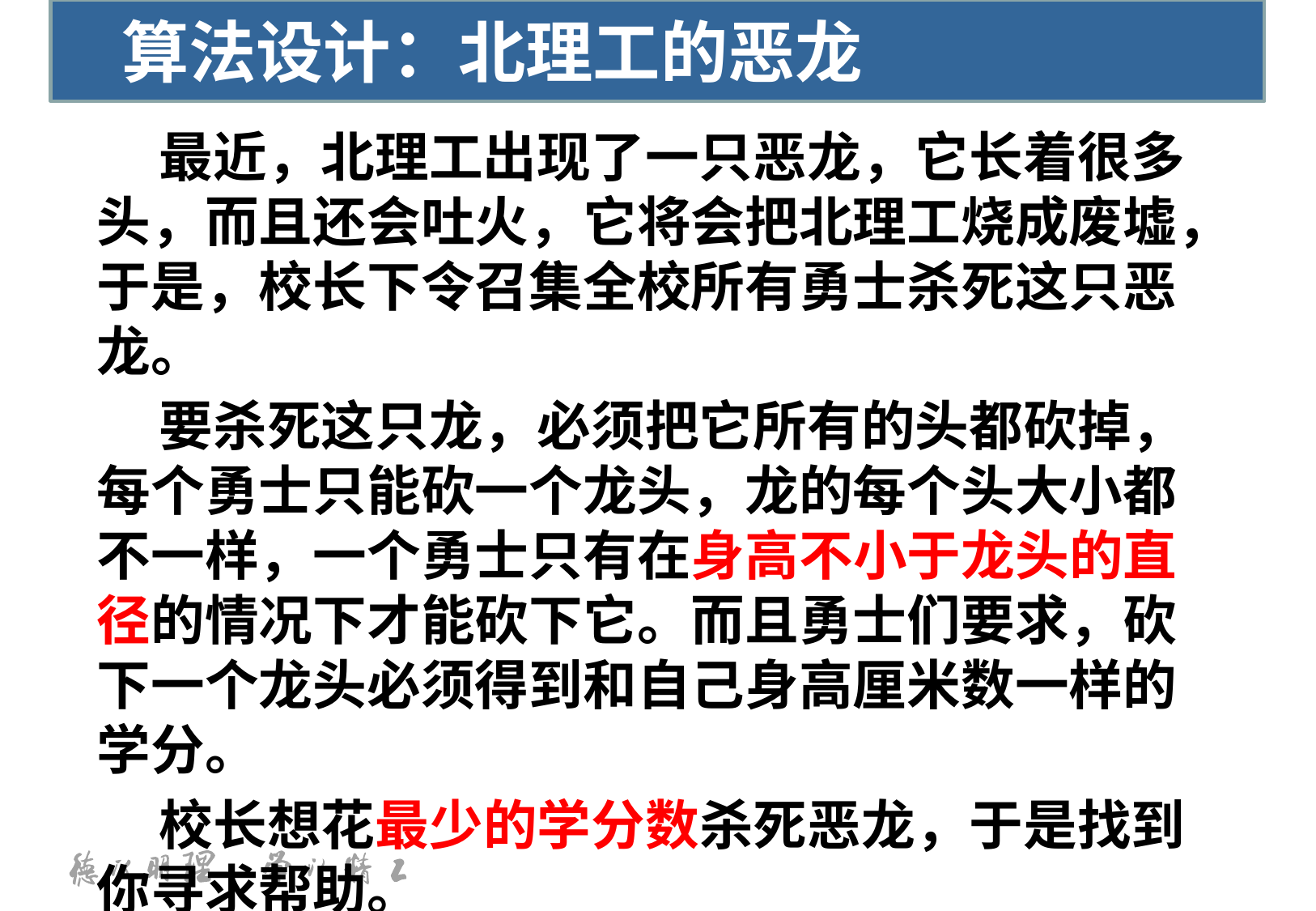

算法设计：北理工的恶龙
    最近，北理工出现了一只恶龙，它长着很多头，而且还会吐火，它将会把北理工烧成废墟，于是，校长下令召集全校所有勇士杀死这只恶龙。
    要杀死这只龙，必须把它所有的头都砍掉，每个勇士只能砍一个龙头，龙的每个头大小都不一样，一个勇士只有在身高不小于龙头的直径的情况下才能砍下它。而且勇士们要求，砍下一个龙头必须得到和自己身高厘米数一样的学分。
    校长想花最少的学分数杀死恶龙，于是找到你寻求帮助。
7